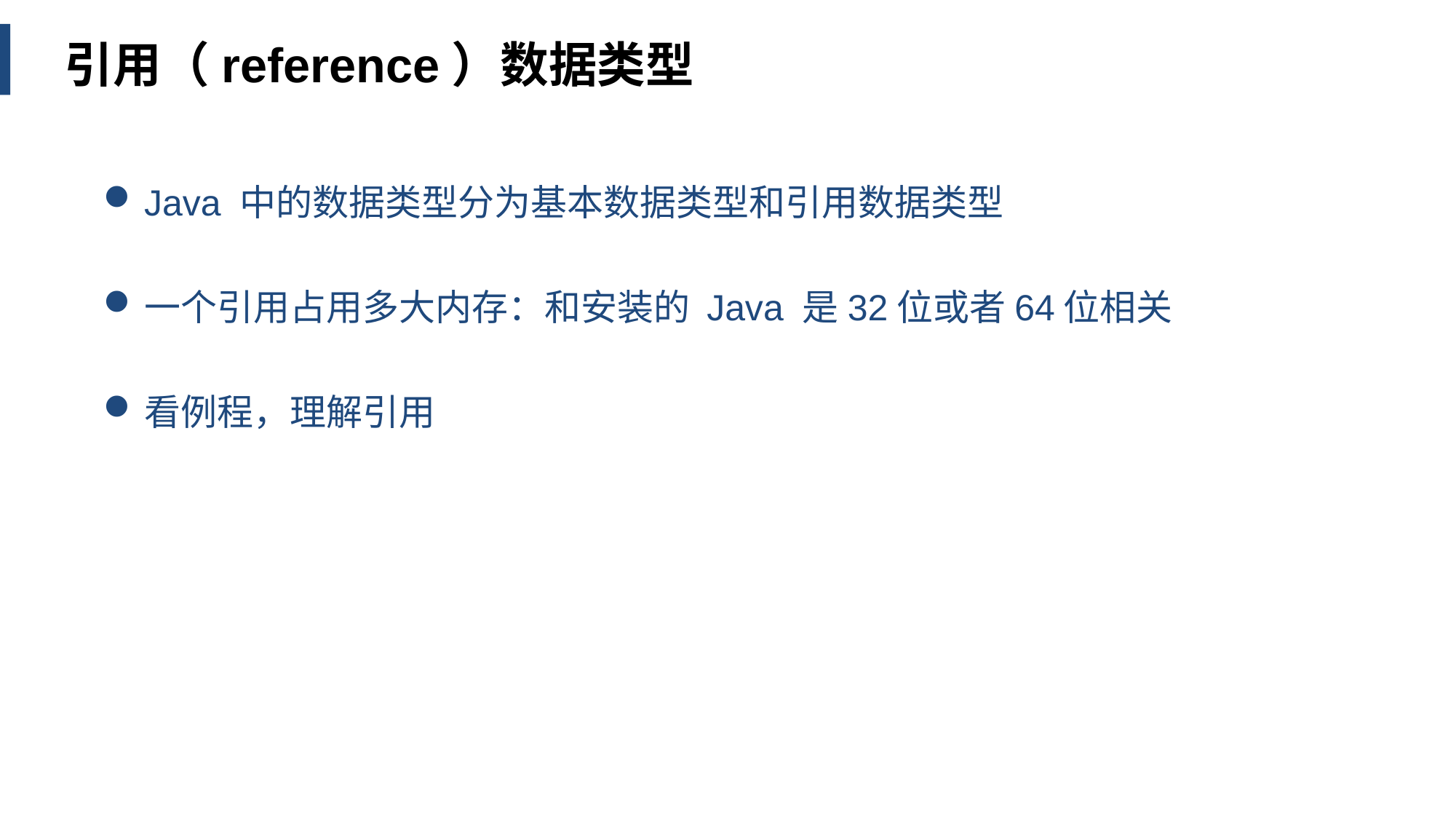

引用（reference）数据类型

Java 中的数据类型分为基本数据类型和引用数据类型

一个引用占用多大内存：和安装的 Java 是32位或者64位相关

看例程，理解引用